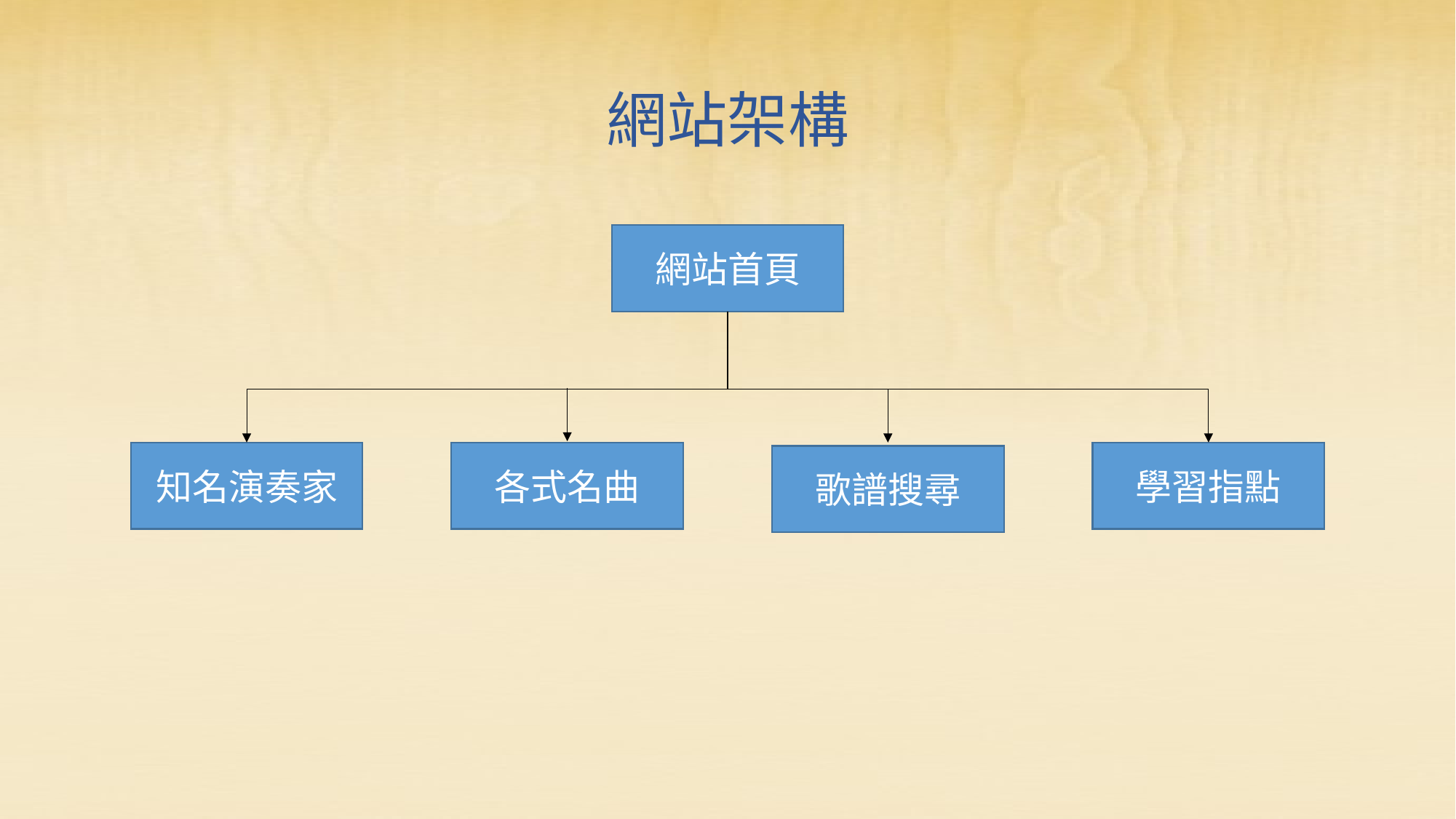

# 網站架構
網站首頁
知名演奏家
學習指點
各式名曲
歌譜搜尋